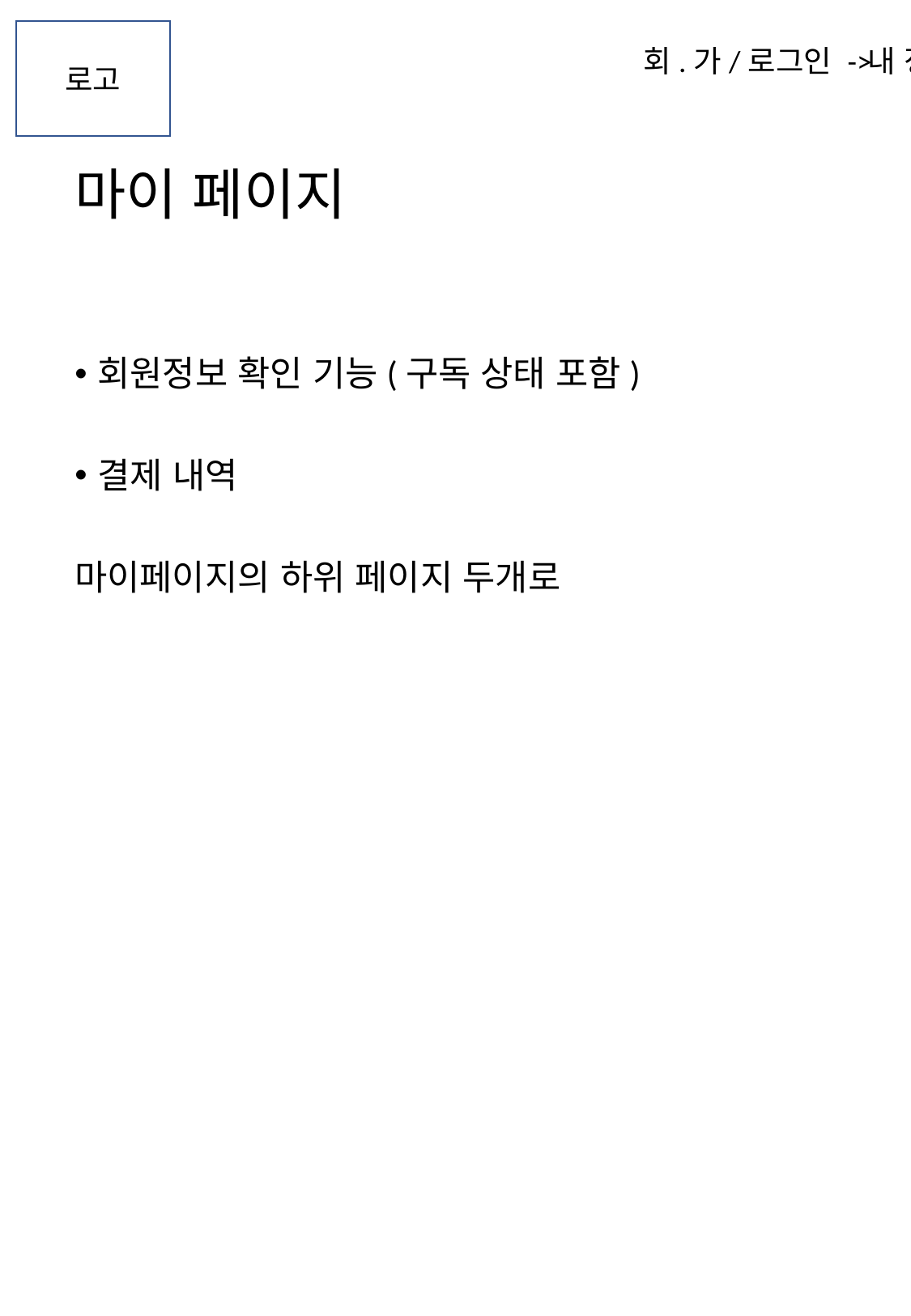

# 마이 페이지
회원정보 확인 기능(구독 상태 포함)

결제 내역

마이페이지의 하위 페이지 두개로